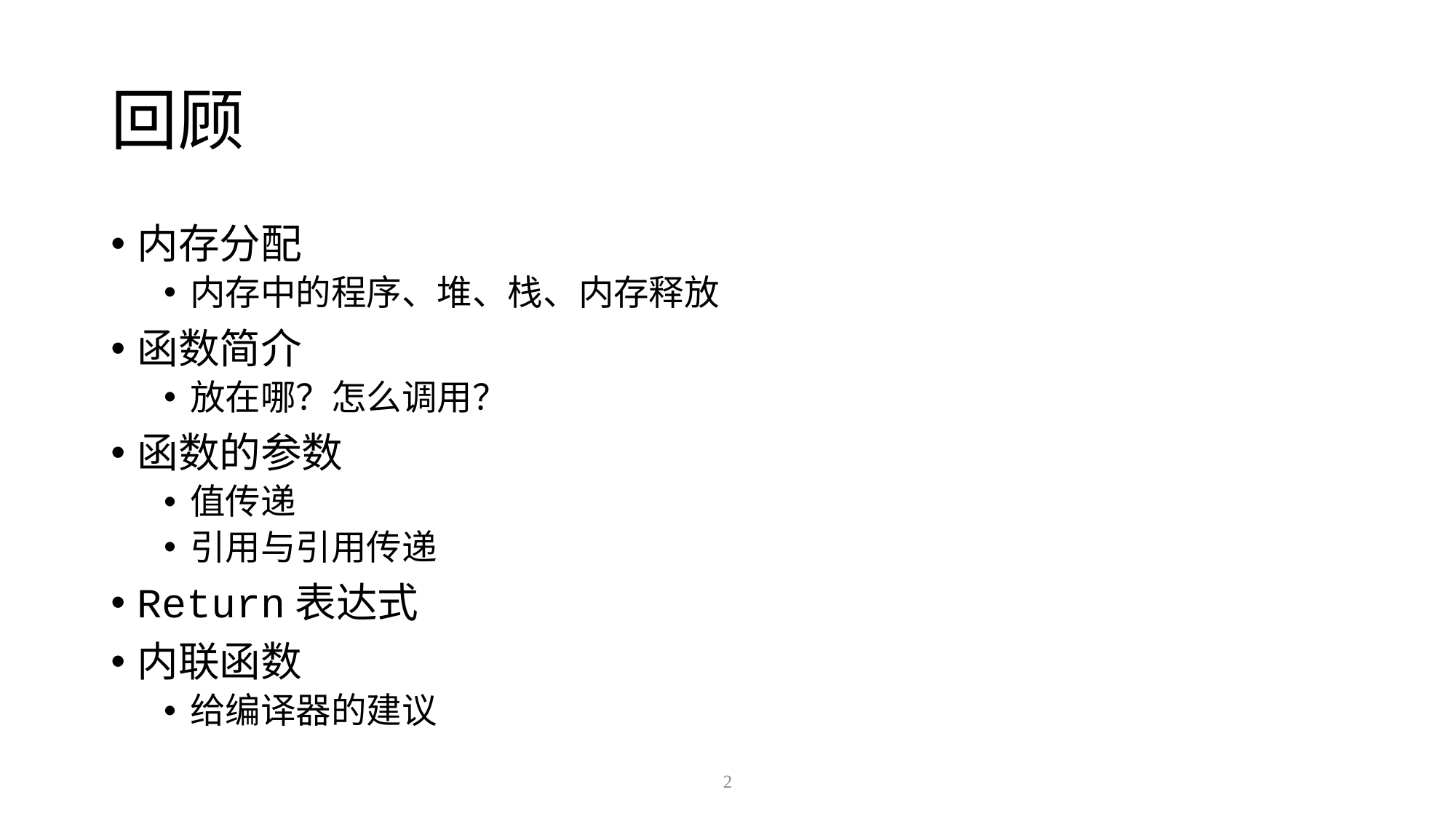

# 回顾
内存分配
内存中的程序、堆、栈、内存释放
函数简介
放在哪？怎么调用？
函数的参数
值传递
引用与引用传递
Return表达式
内联函数
给编译器的建议

2